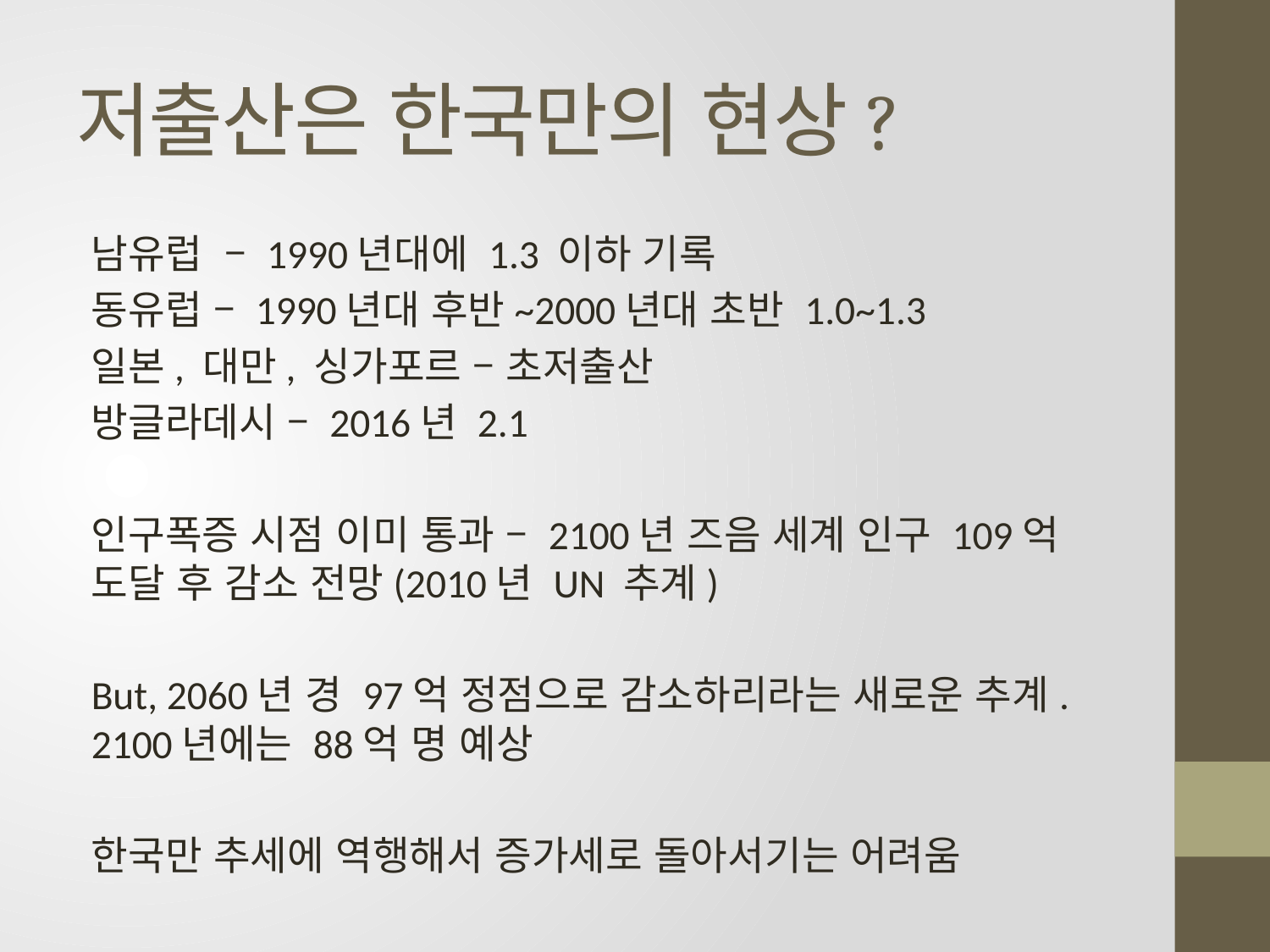

# 저출산은 한국만의 현상?
남유럽  – 1990년대에 1.3 이하 기록
동유럽 – 1990년대 후반~2000년대 초반 1.0~1.3
일본, 대만, 싱가포르 – 초저출산
방글라데시 – 2016년 2.1

인구폭증 시점 이미 통과 – 2100년 즈음 세계 인구 109억 도달 후 감소 전망(2010년 UN 추계)

But, 2060년 경 97억 정점으로 감소하리라는 새로운 추계. 2100년에는 88억 명 예상

한국만 추세에 역행해서 증가세로 돌아서기는 어려움